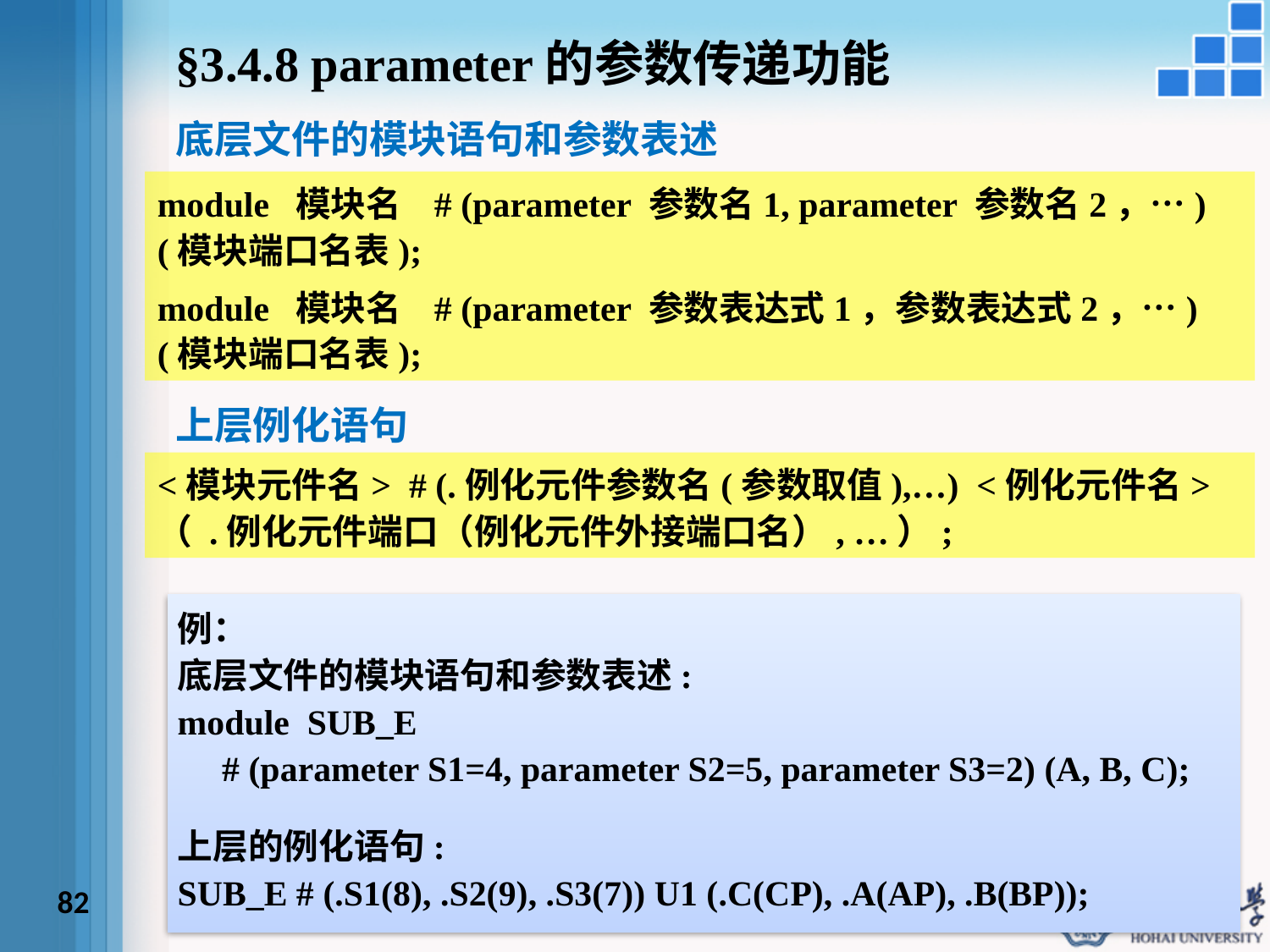

§3.4.8 parameter的参数传递功能
底层文件的模块语句和参数表述
module  模块名   # (parameter 参数名1, parameter 参数名2，…) (模块端口名表);
module  模块名   # (parameter 参数表达式1，参数表达式2，…) (模块端口名表);
上层例化语句
<模块元件名>  # (.例化元件参数名(参数取值),…)  <例化元件名> （ .例化元件端口（例化元件外接端口名）, …）;

例：
底层文件的模块语句和参数表述:
module  SUB_E
     # (parameter S1=4, parameter S2=5, parameter S3=2) (A, B, C);
上层的例化语句:
SUB_E # (.S1(8), .S2(9), .S3(7)) U1 (.C(CP), .A(AP), .B(BP));
82